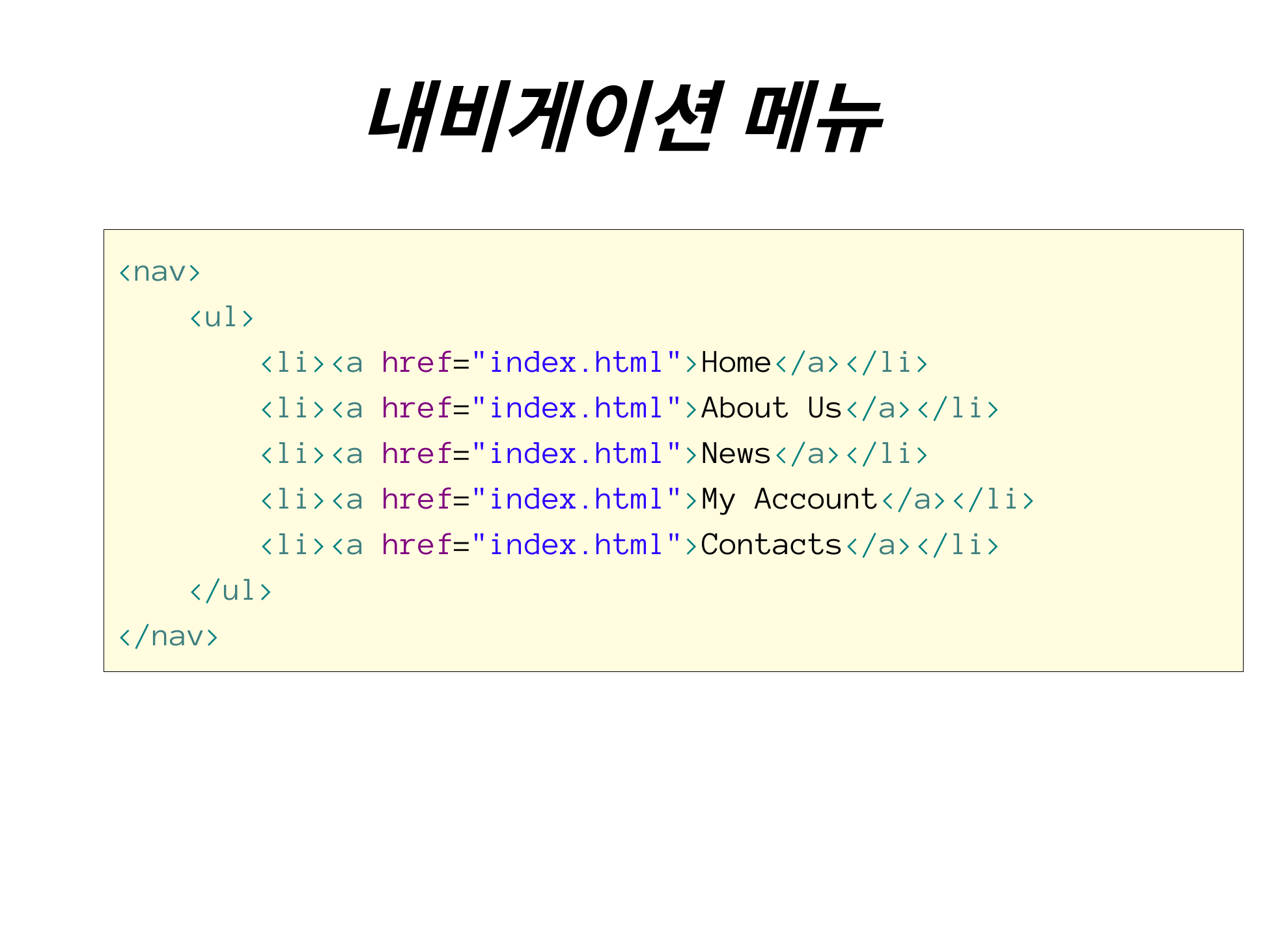

# 내비게이션 메뉴
<nav>
    <ul>
        <li><a href="index.html">Home</a></li>
        <li><a href="index.html">About Us</a></li>
        <li><a href="index.html">News</a></li>
        <li><a href="index.html">My Account</a></li>
        <li><a href="index.html">Contacts</a></li>
    </ul>
</nav>